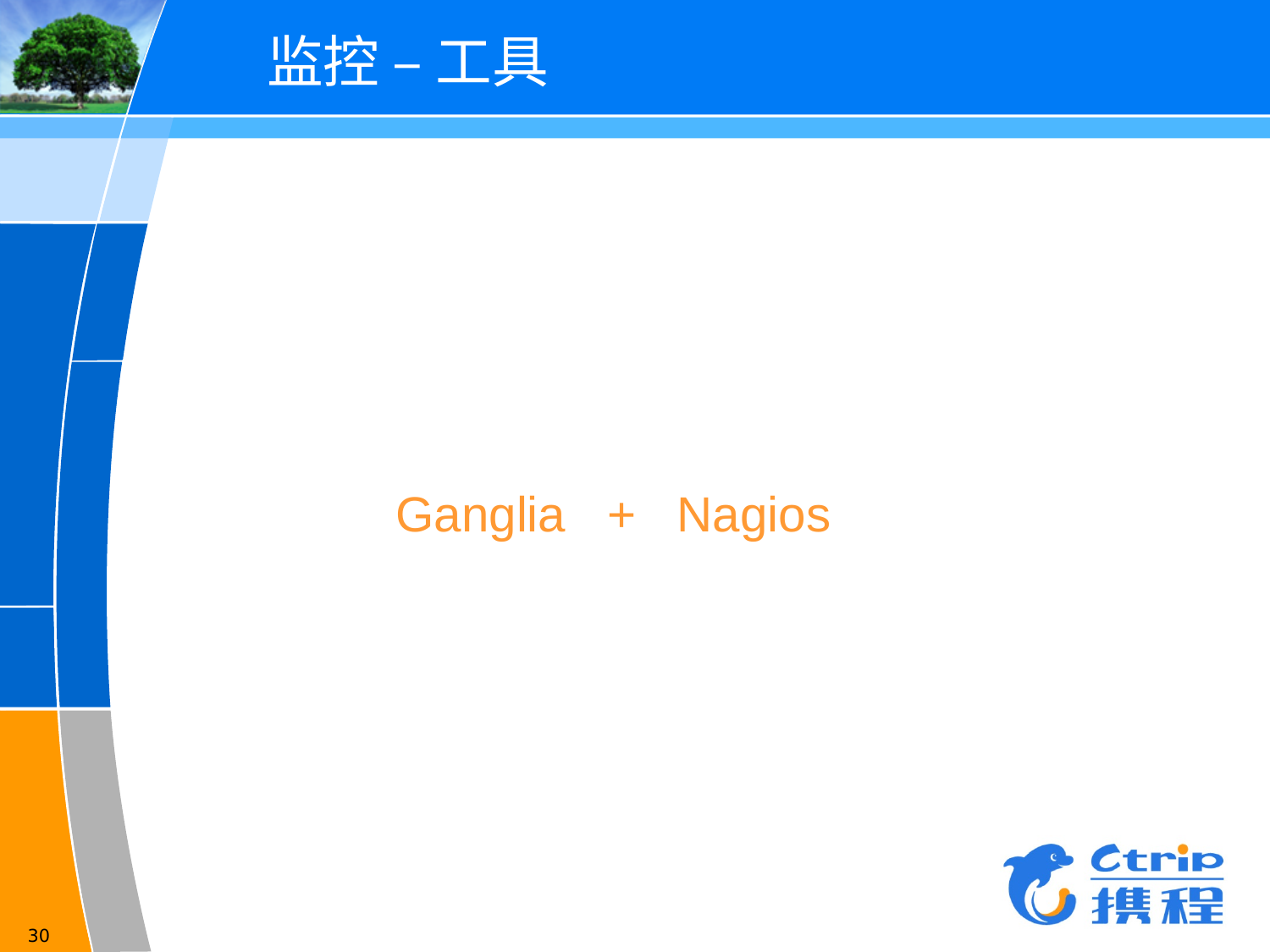

# 监控 – 工具
Ganglia   +   Nagios
30